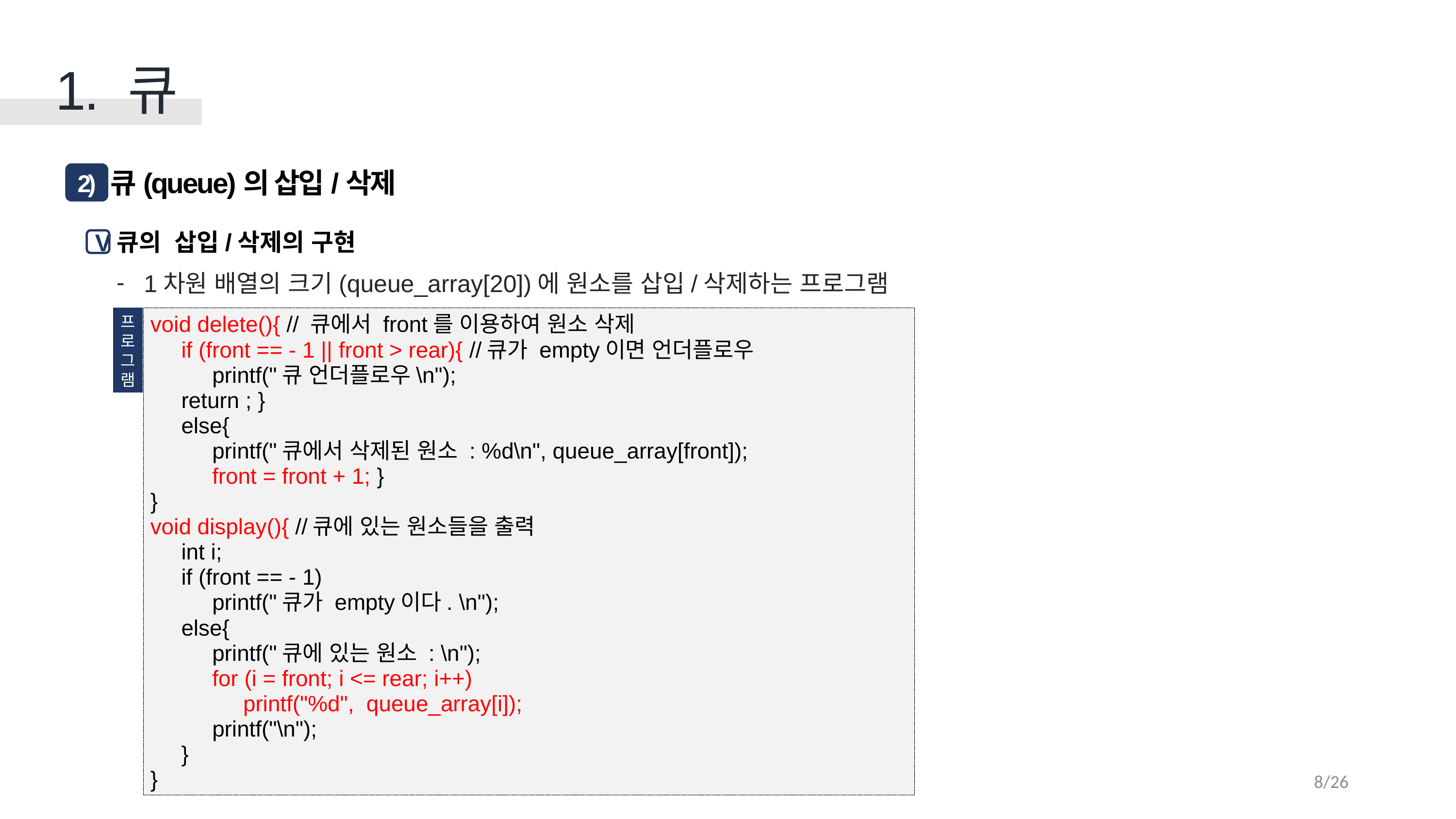

1. 큐

 큐(queue)의 삽입/삭제
2)
큐의  삽입/삭제의 구현

1차원 배열의 크기(queue_array[20])에 원소를 삽입/삭제하는 프로그램

V
프
로
그
램
void delete(){ // 큐에서 front를 이용하여 원소 삭제
     if (front == - 1 || front > rear){ //큐가 empty이면 언더플로우
          printf("큐 언더플로우\n");
     return ; }
     else{
          printf("큐에서 삭제된 원소 : %d\n", queue_array[front]);
          front = front + 1; }
}
void display(){ //큐에 있는 원소들을 출력
     int i;
     if (front == - 1)
          printf("큐가 empty이다. \n");
     else{
          printf("큐에 있는 원소 : \n");
          for (i = front; i <= rear; i++)
               printf("%d",  queue_array[i]);
          printf("\n");
     }
}
8/26